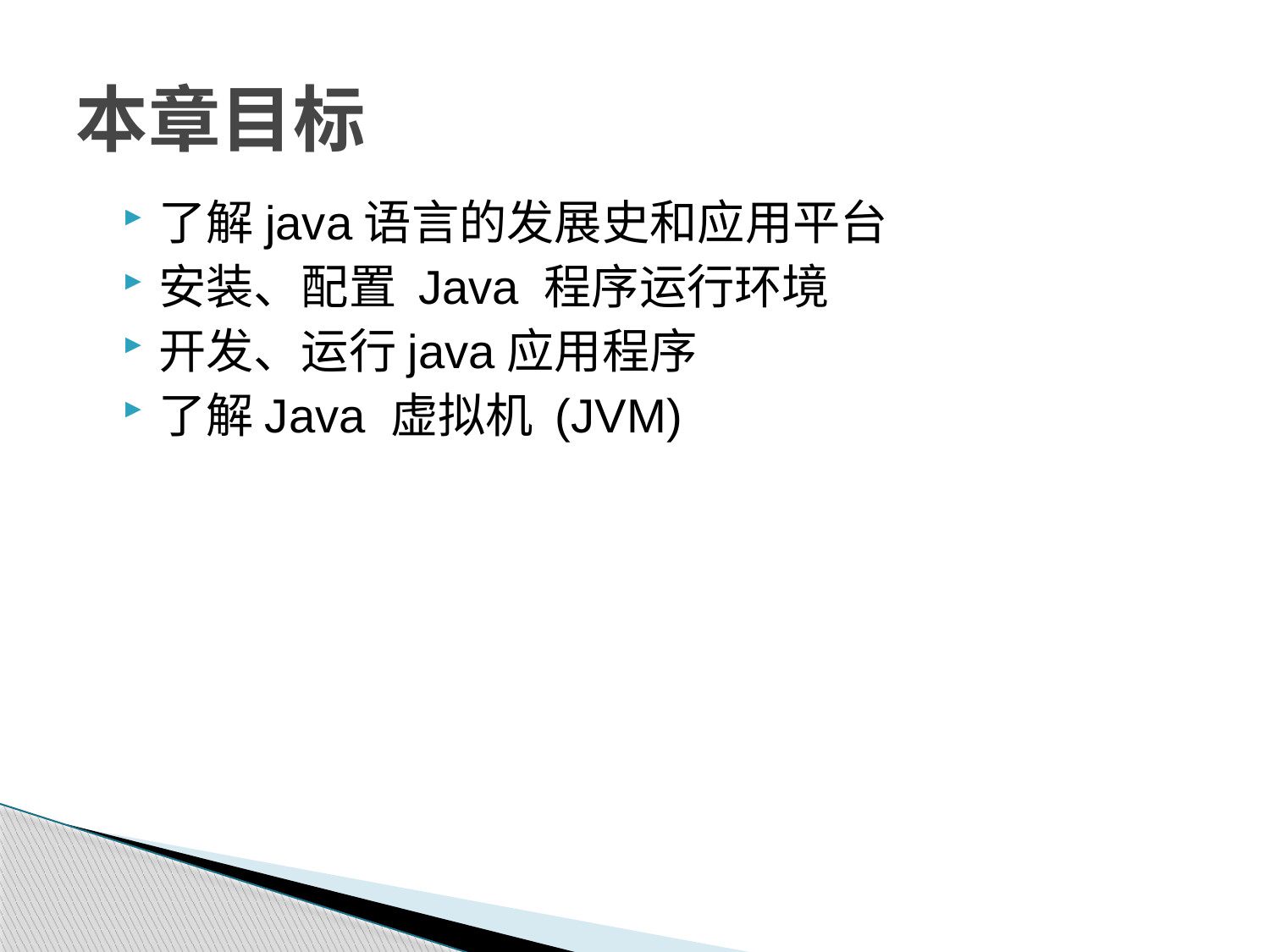

# 本章目标
了解java语言的发展史和应用平台
安装、配置 Java 程序运行环境
开发、运行java应用程序
了解Java 虚拟机 (JVM)